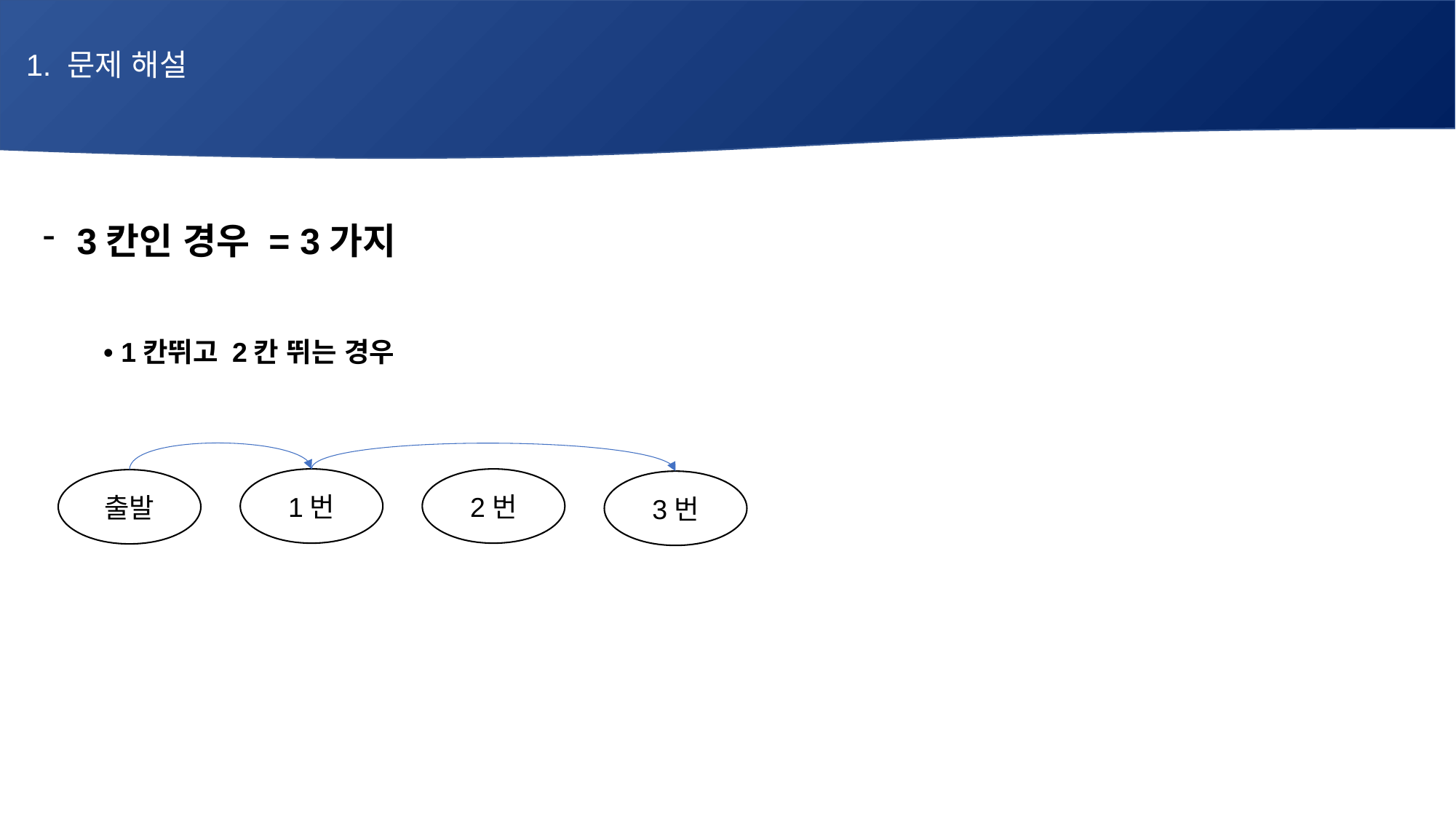

1. 문제 해설
# 매주 1 과제 LV2
3칸인 경우 = 3가지

        • 1칸뛰고 2칸 뛰는 경우

1번
2번
출발
3번